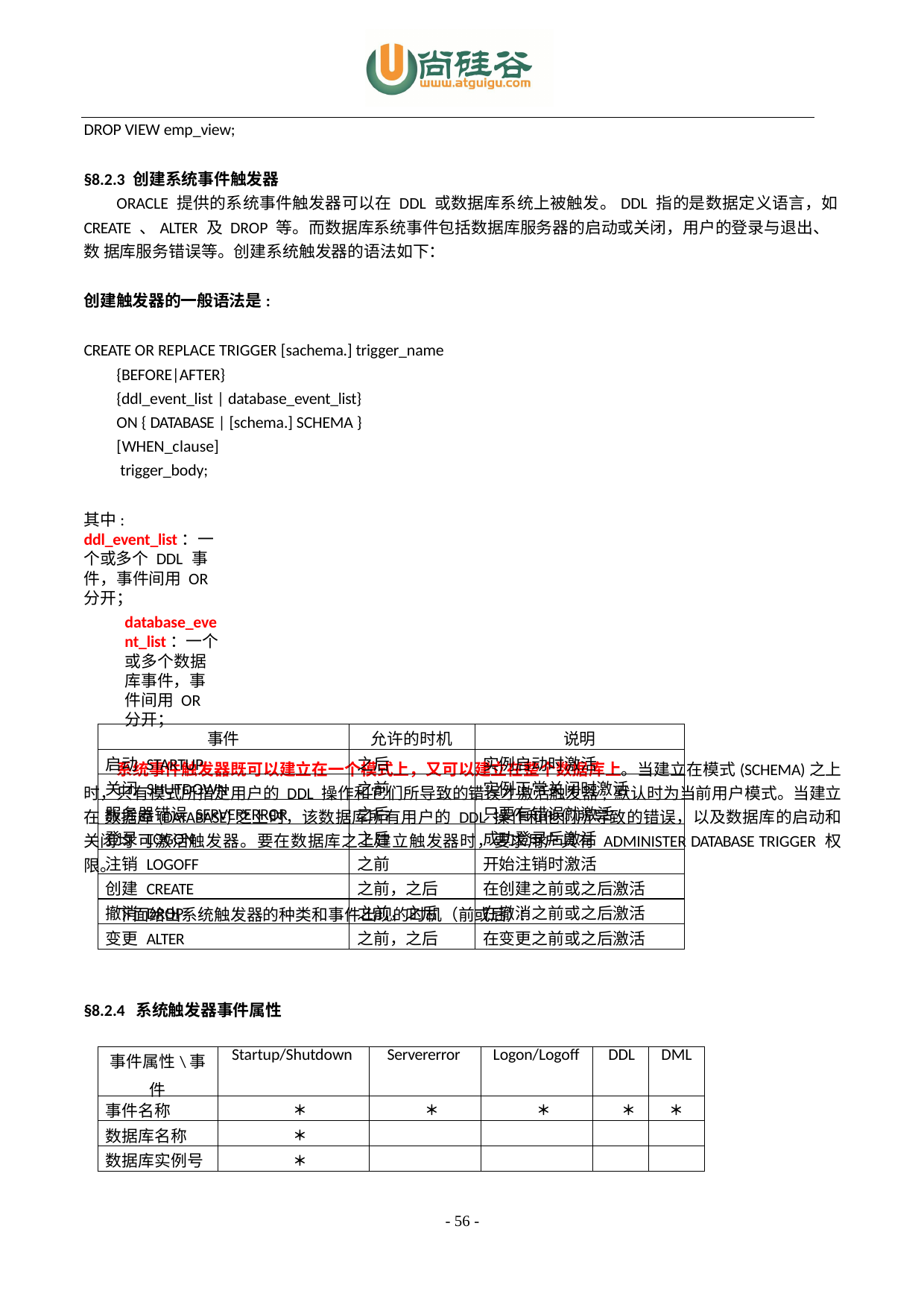

DROP VIEW emp_view;

§8.2.3 创建系统事件触发器
ORACLE 提供的系统事件触发器可以在 DDL 或数据库系统上被触发。DDL 指的是数据定义语言，如
CREATE 、ALTER 及 DROP 等。而数据库系统事件包括数据库服务器的启动或关闭，用户的登录与退出、数 据库服务错误等。创建系统触发器的语法如下：

创建触发器的一般语法是:

CREATE OR REPLACE TRIGGER [sachema.] trigger_name
{BEFORE|AFTER}
{ddl_event_list | database_event_list}  ON { DATABASE | [schema.] SCHEMA }
[WHEN_clause]  trigger_body;

其中: ddl_event_list：一个或多个 DDL 事件，事件间用 OR 分开；
database_event_list：一个或多个数据库事件，事件间用 OR 分开；

系统事件触发器既可以建立在一个模式上，又可以建立在整个数据库上。当建立在模式(SCHEMA)之上 时，只有模式所指定用户的 DDL 操作和它们所导致的错误才激活触发器, 默认时为当前用户模式。当建立在 数据库(DATABASE)之上时，该数据库所有用户的 DDL 操作和他们所导致的错误，以及数据库的启动和关闭均 可激活触发器。要在数据库之上建立触发器时，要求用户具有 ADMINISTER DATABASE TRIGGER 权限。

下面给出系统触发器的种类和事件出现的时机（前或后）：
| 事件 | 允许的时机 | 说明 |
| --- | --- | --- |
| 启动 STARTUP | 之后 | 实例启动时激活 |
| 关闭 SHUTDOWN | 之前 | 实例正常关闭时激活 |
| 服务器错误 SERVERERROR | 之后 | 只要有错误就激活 |
| 登录 LOGON | 之后 | 成功登录后激活 |
| 注销 LOGOFF | 之前 | 开始注销时激活 |
| 创建 CREATE | 之前，之后 | 在创建之前或之后激活 |
| 撤消 DROP | 之前，之后 | 在撤消之前或之后激活 |
| 变更 ALTER | 之前，之后 | 在变更之前或之后激活 |
§8.2.4 系统触发器事件属性
| 事件属性\事 件 | Startup/Shutdown | Servererror | Logon/Logoff | DDL | DML |
| --- | --- | --- | --- | --- | --- |
| 事件名称 | ＊ | ＊ | ＊ | ＊ | ＊ |
| 数据库名称 | ＊ |  |  |  |  |
| 数据库实例号 | ＊ |  |  |  |  |

- 56 -